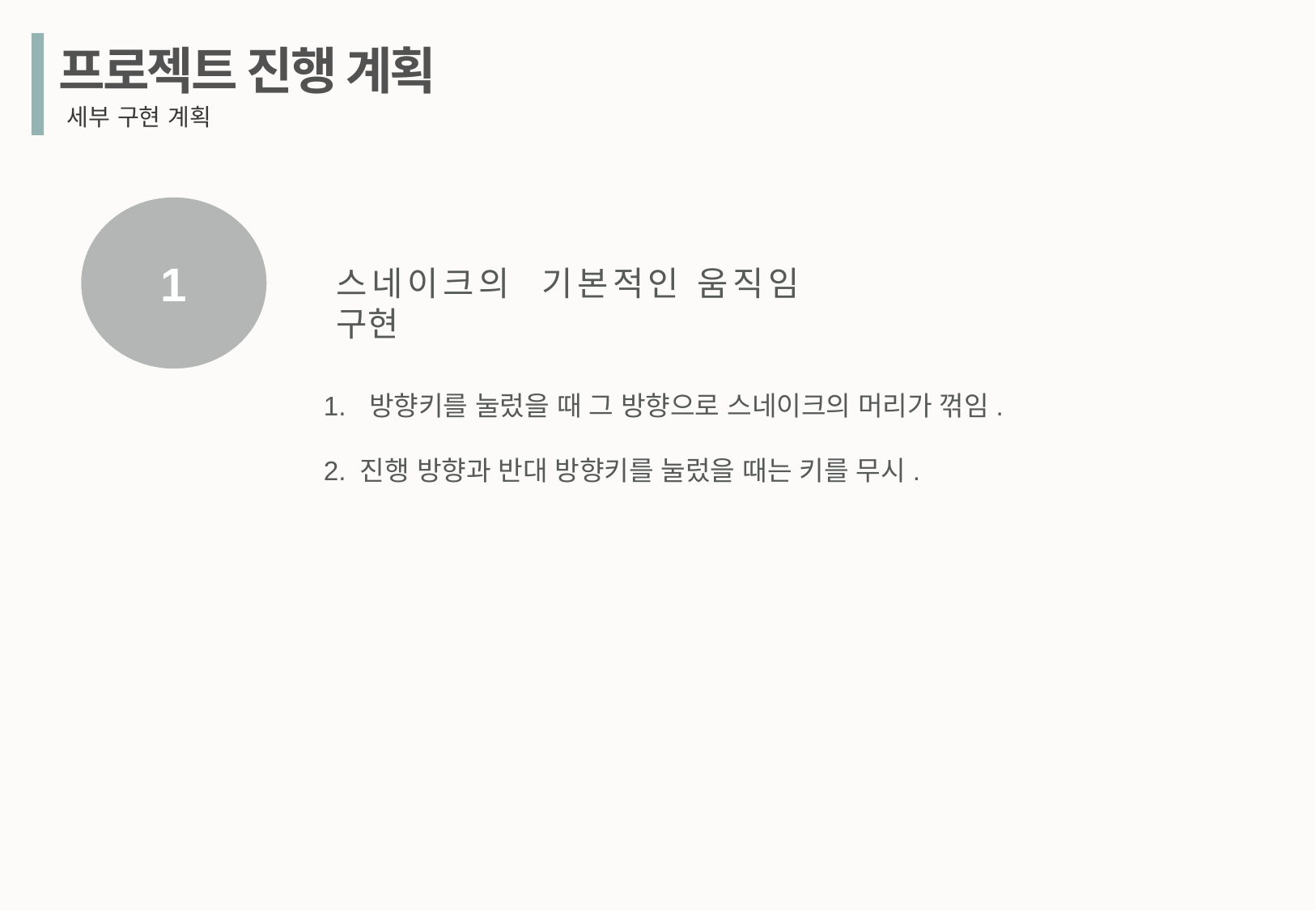

프로젝트 진행 계획
세부 구현 계획
1
스네이크의  기본적인 움직임 구현
방향키를 눌렀을 때 그 방향으로 스네이크의 머리가 꺾임.

2. 진행 방향과 반대 방향키를 눌렀을 때는 키를 무시.